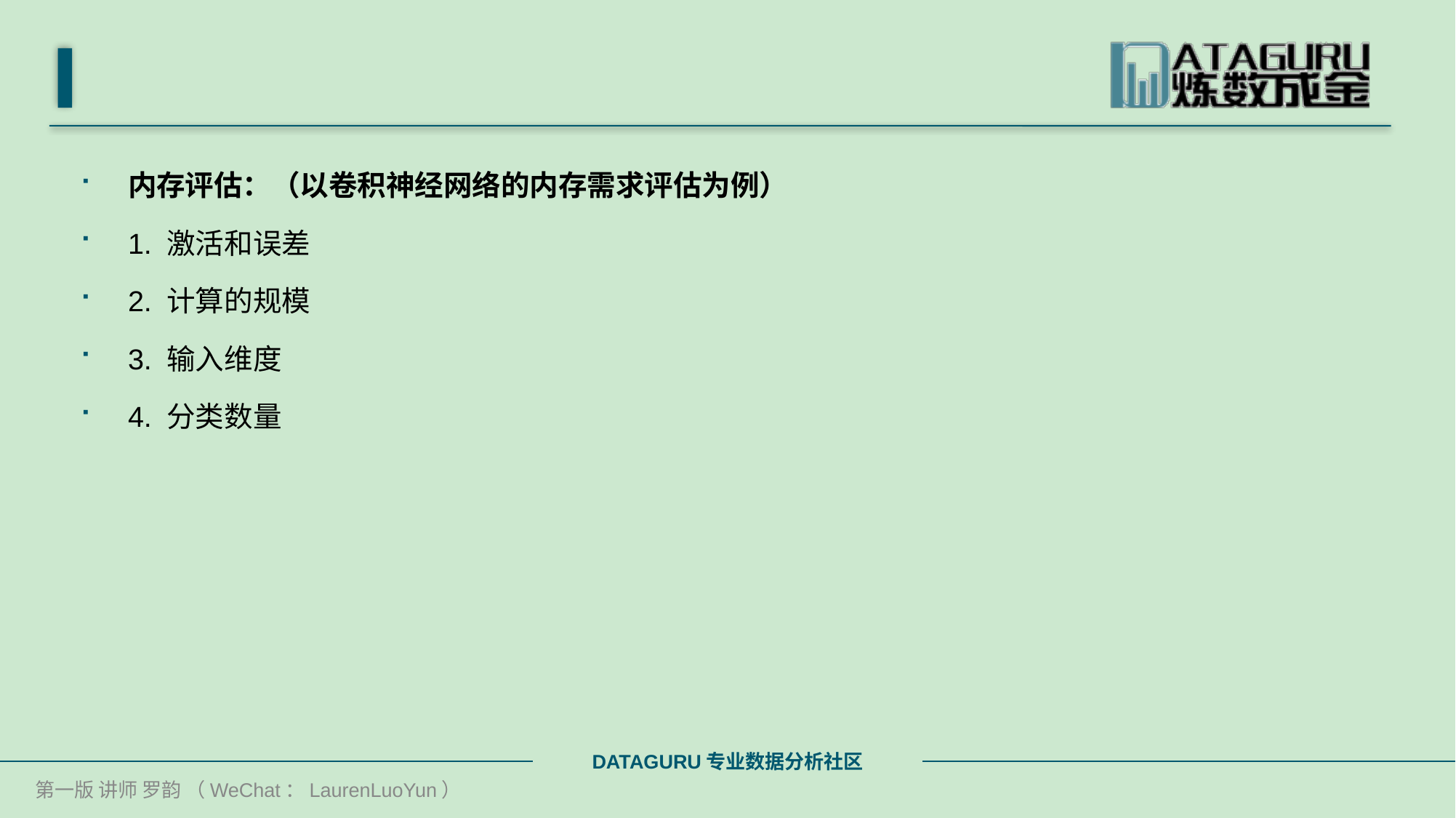

#
内存评估：（以卷积神经网络的内存需求评估为例）
1. 激活和误差
2. 计算的规模
3. 输入维度
4. 分类数量